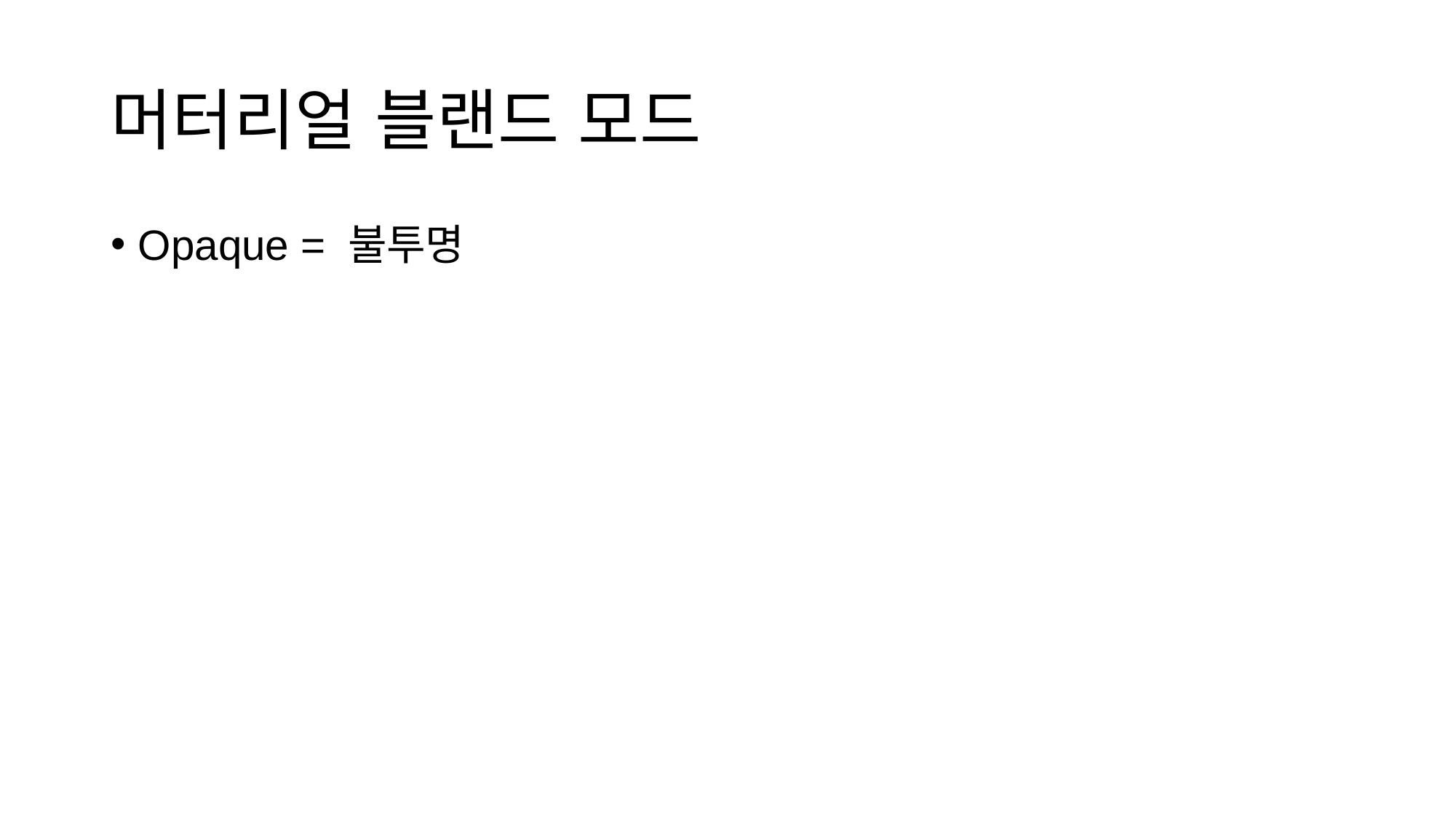

# 머터리얼 블랜드 모드
Opaque = 불투명